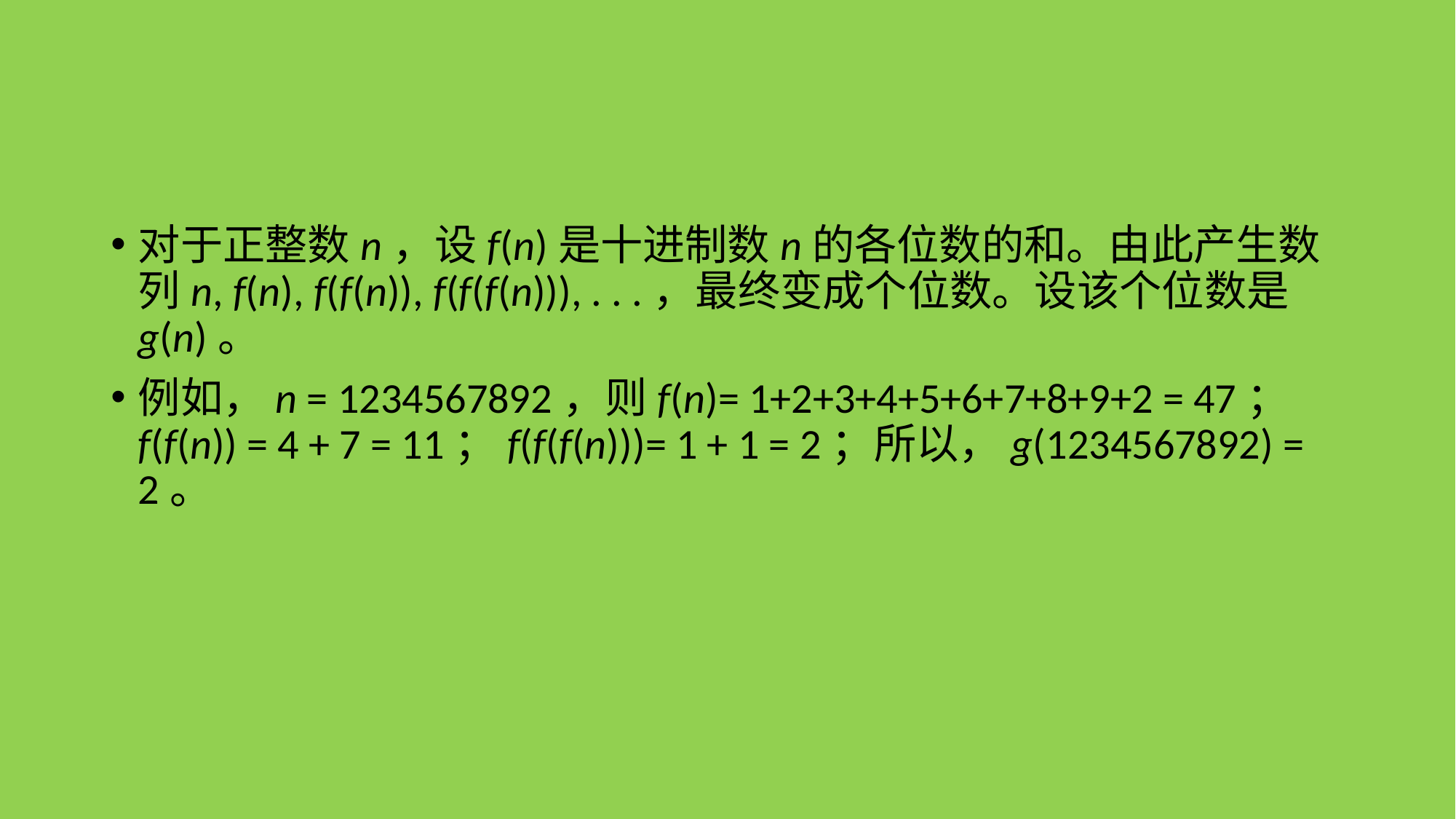

#
对于正整数n，设f(n)是十进制数n的各位数的和。由此产生数列n, f(n), f(f(n)), f(f(f(n))), . . .，最终变成个位数。设该个位数是g(n)。
例如，n = 1234567892，则f(n)= 1+2+3+4+5+6+7+8+9+2 = 47；f(f(n)) = 4 + 7 = 11；f(f(f(n)))= 1 + 1 = 2；所以，g(1234567892) = 2。